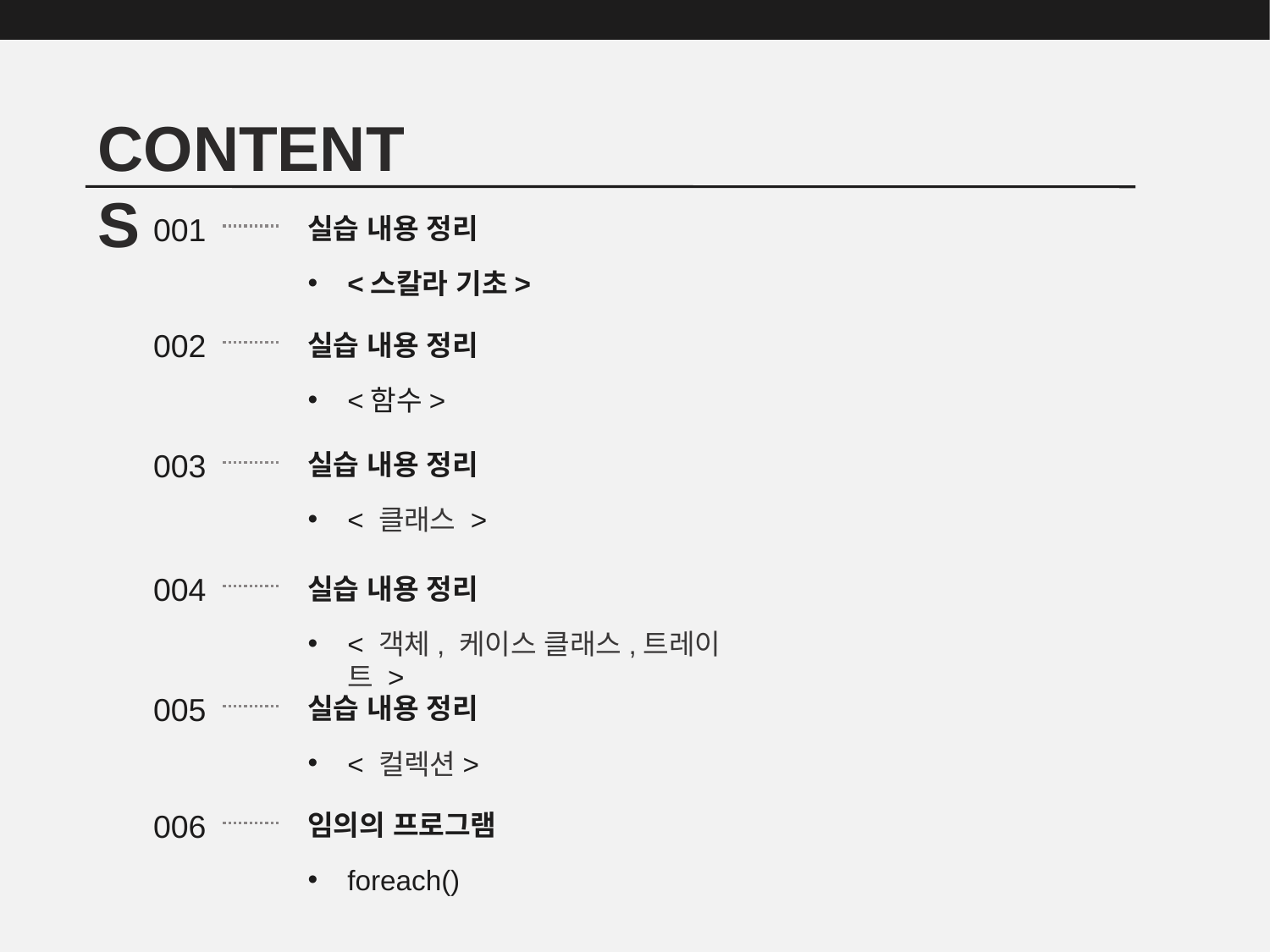

CONTENTS
001
실습 내용 정리
<스칼라 기초>
002
실습 내용 정리
<함수>
003
실습 내용 정리
< 클래스 >
004
실습 내용 정리
< 객체, 케이스 클래스,트레이트 >
005
실습 내용 정리
< 컬렉션>
006
임의의 프로그램
foreach()